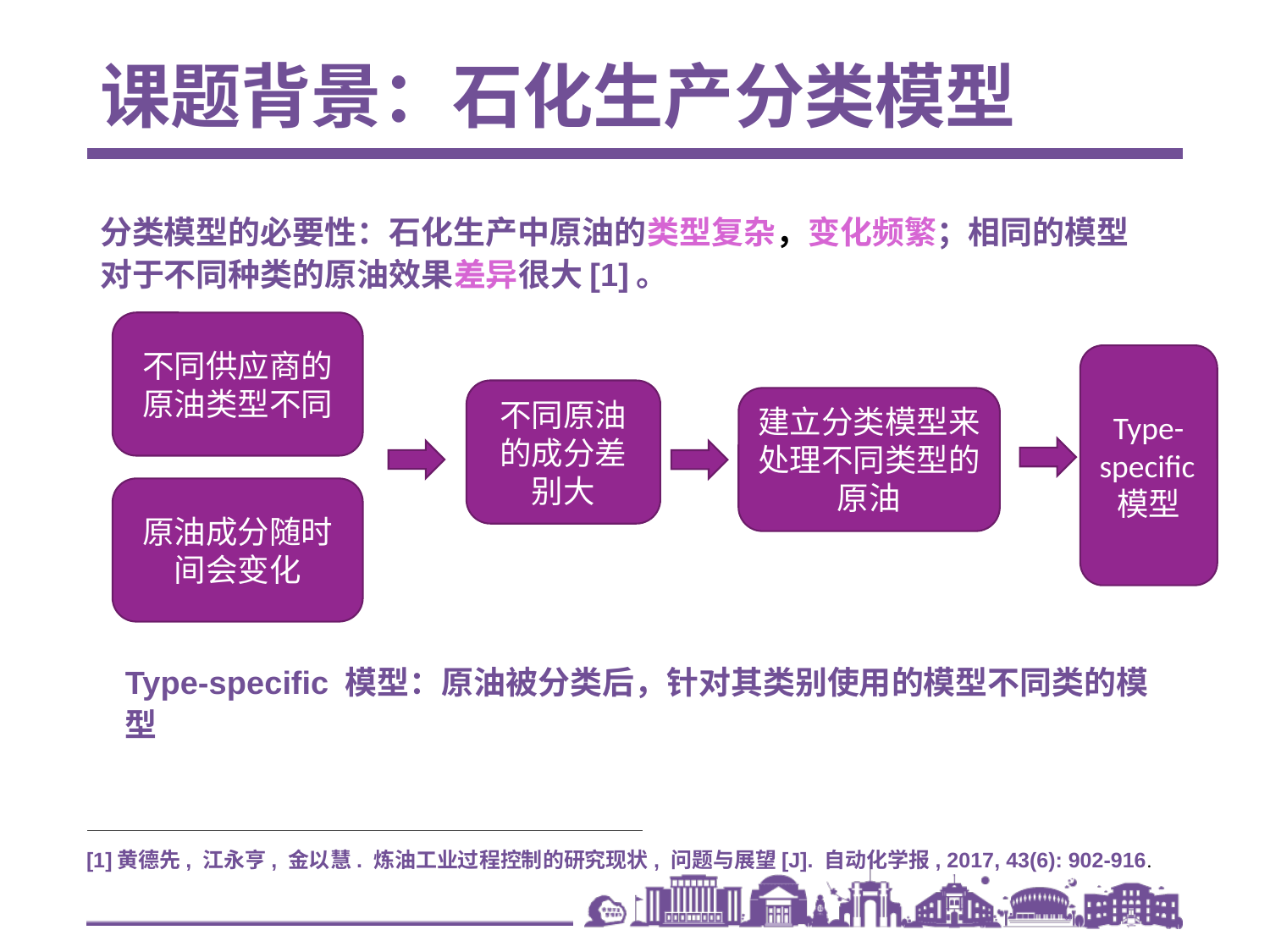

# 课题背景：石化生产分类模型
分类模型的必要性：石化生产中原油的类型复杂，变化频繁；相同的模型对于不同种类的原油效果差异很大[1]。
不同供应商的原油类型不同
Type-specific模型
不同原油的成分差别大
建立分类模型来处理不同类型的原油

原油成分随时间会变化
Type-specific 模型：原油被分类后，针对其类别使用的模型不同类的模型
[1]黄德先, 江永亨, 金以慧. 炼油工业过程控制的研究现状, 问题与展望[J]. 自动化学报, 2017, 43(6): 902-916.